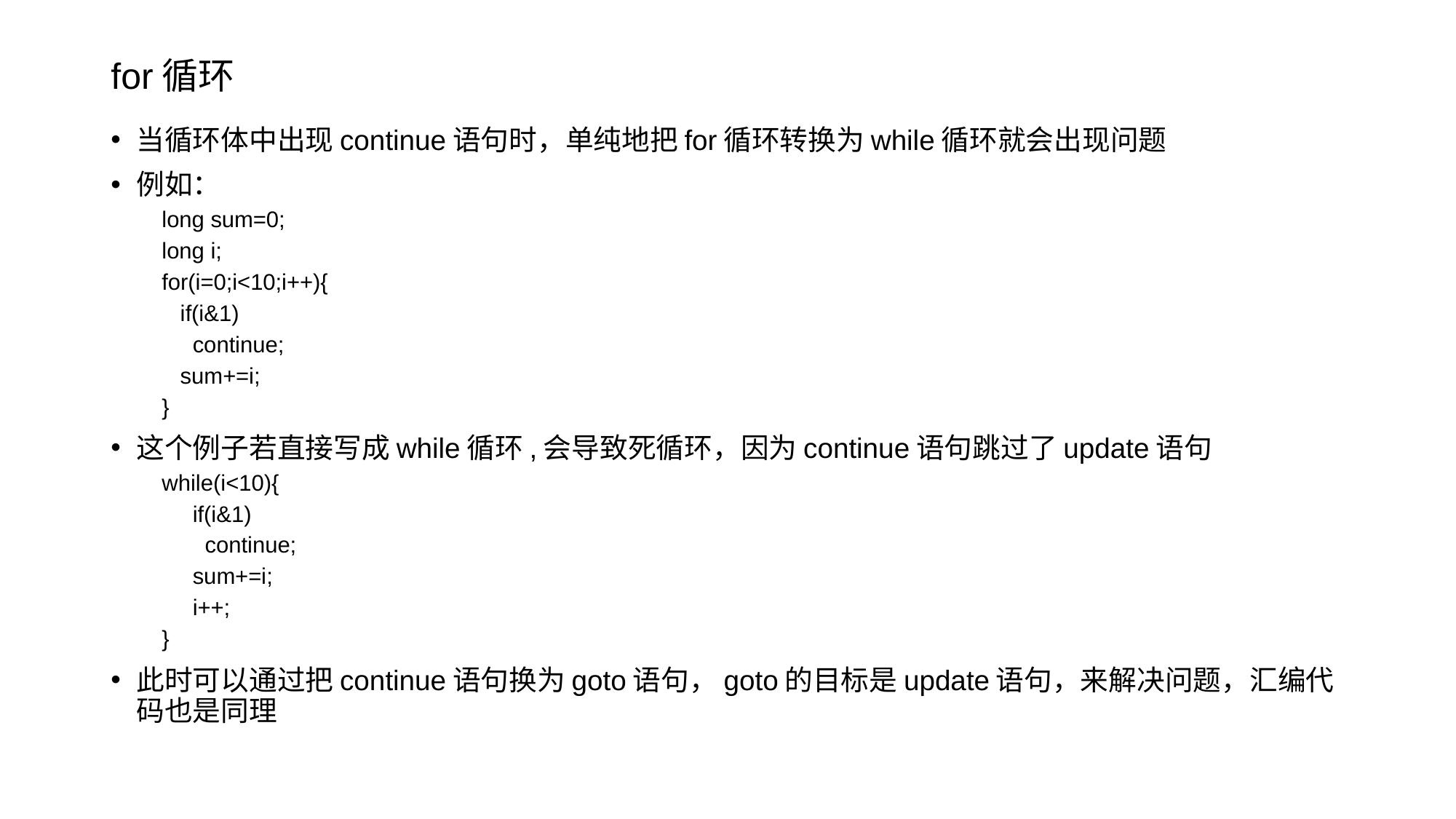

# for循环
当循环体中出现continue语句时，单纯地把for循环转换为while循环就会出现问题
例如：
long sum=0;
long i;
for(i=0;i<10;i++){
   if(i&1)
     continue;
   sum+=i;
}
这个例子若直接写成while循环,会导致死循环，因为continue语句跳过了update语句
while(i<10){
     if(i&1)
       continue;
     sum+=i;
     i++;
}
此时可以通过把continue语句换为goto语句，goto的目标是update语句，来解决问题，汇编代码也是同理